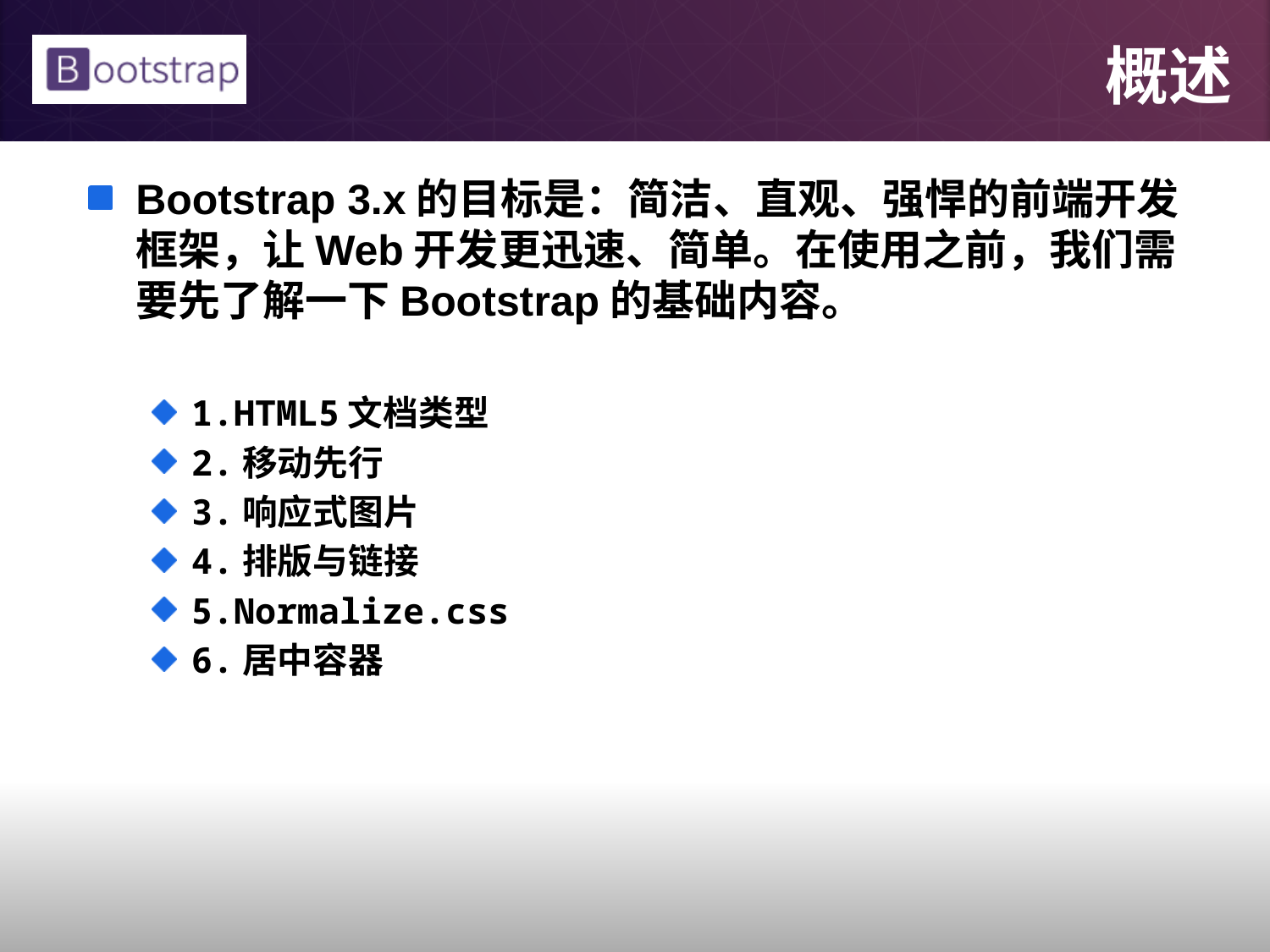

# 概述
Bootstrap 3.x的目标是：简洁、直观、强悍的前端开发框架，让Web开发更迅速、简单。在使用之前，我们需要先了解一下Bootstrap的基础内容。

1.HTML5文档类型
2.移动先行
3.响应式图片
4.排版与链接
5.Normalize.css
6.居中容器